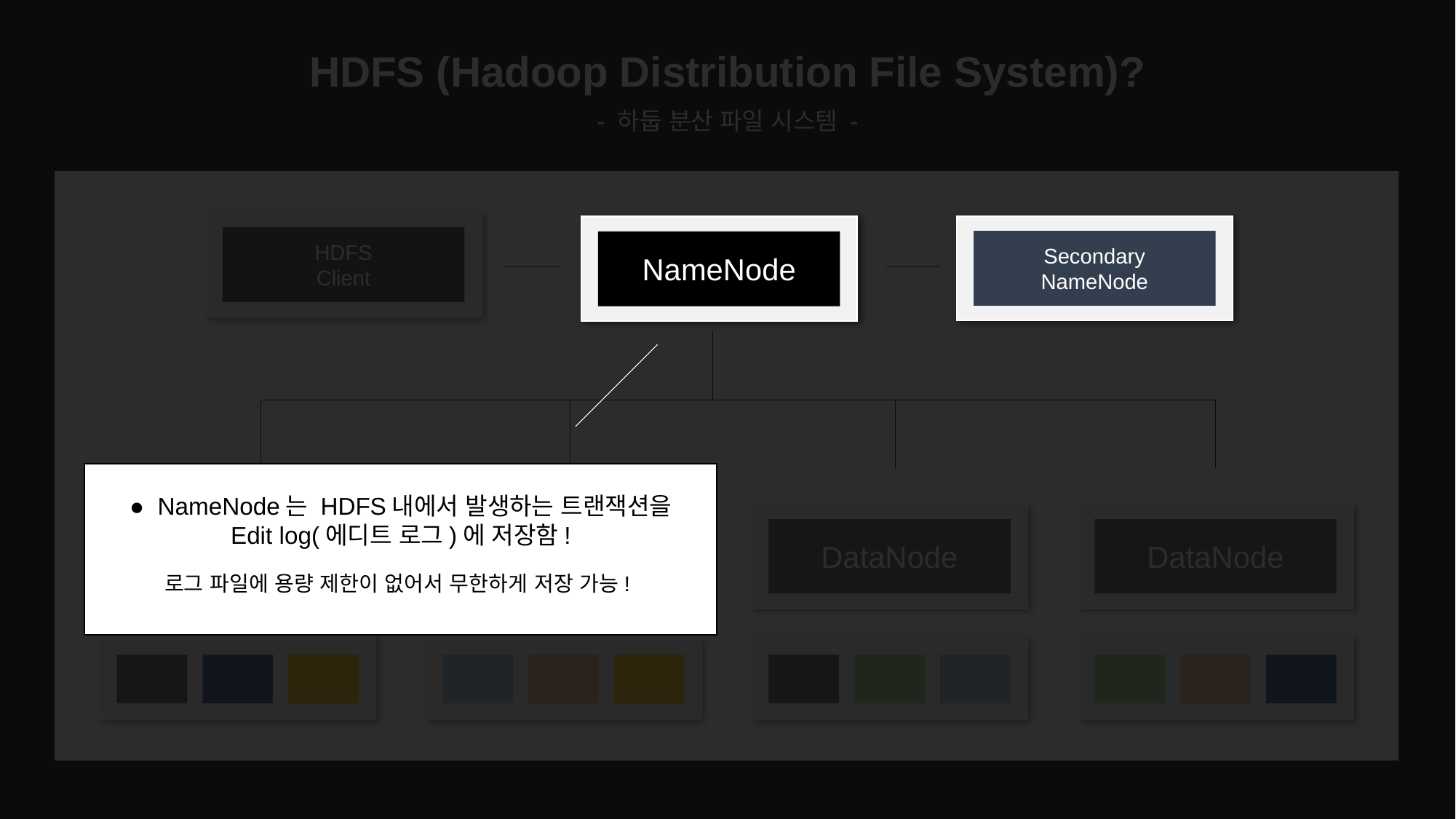

HDFS (Hadoop Distribution File System)?
- 하둡 분산 파일 시스템 -

HDFS
Client
Secondary
NameNode
Secondary
NameNode
NameNode
NameNode

●  NameNode는 HDFS내에서 발생하는 트랜잭션을
Edit log(에디트 로그)에 저장함!

DataNode
DataNode
DataNode
DataNode
로그 파일에 용량 제한이 없어서 무한하게 저장 가능!